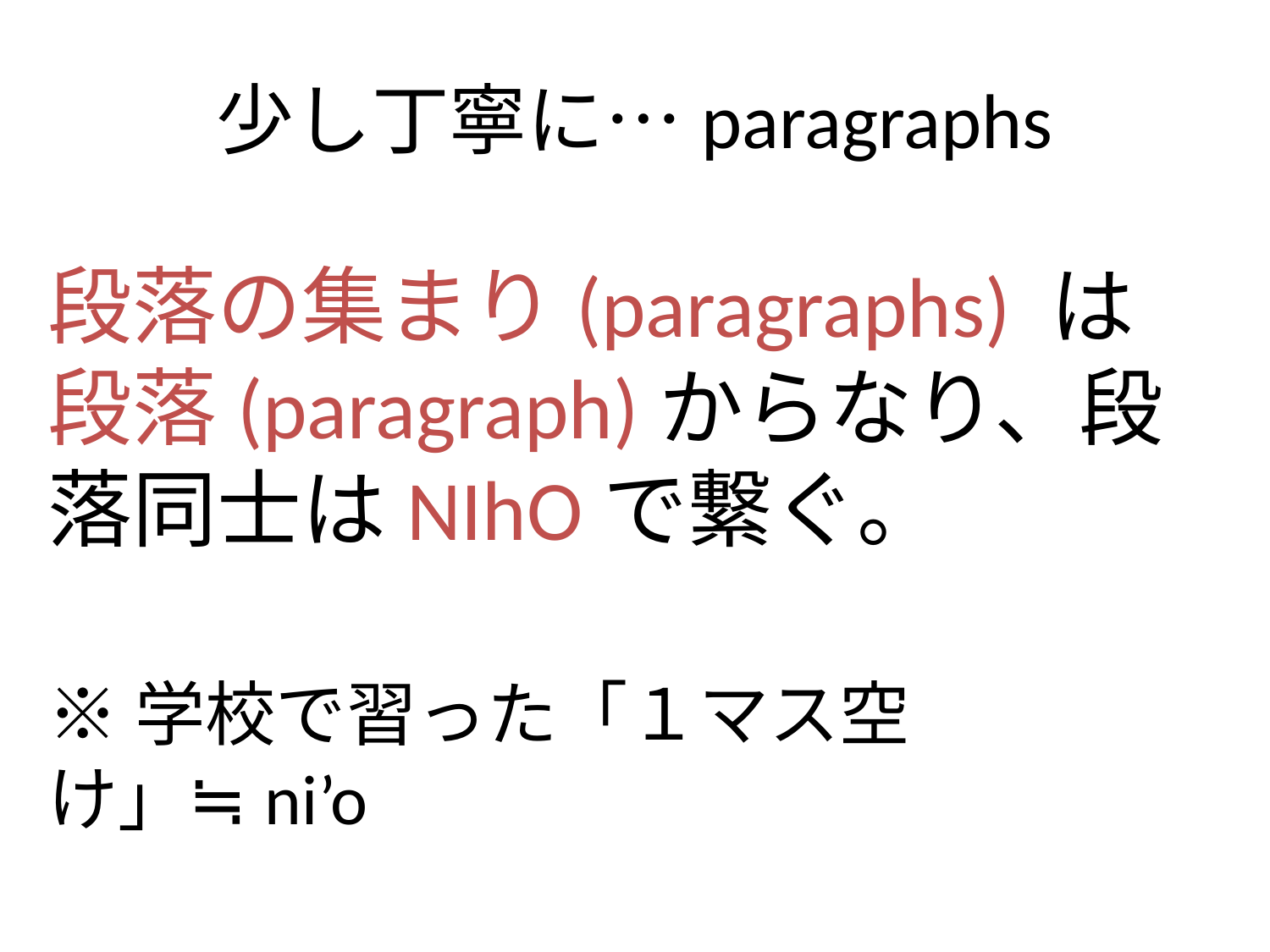

# 少し丁寧に…paragraphs
段落の集まり(paragraphs) は 段落(paragraph)からなり、段落同士はNIhOで繋ぐ。

※学校で習った「１マス空け」≒ni’o